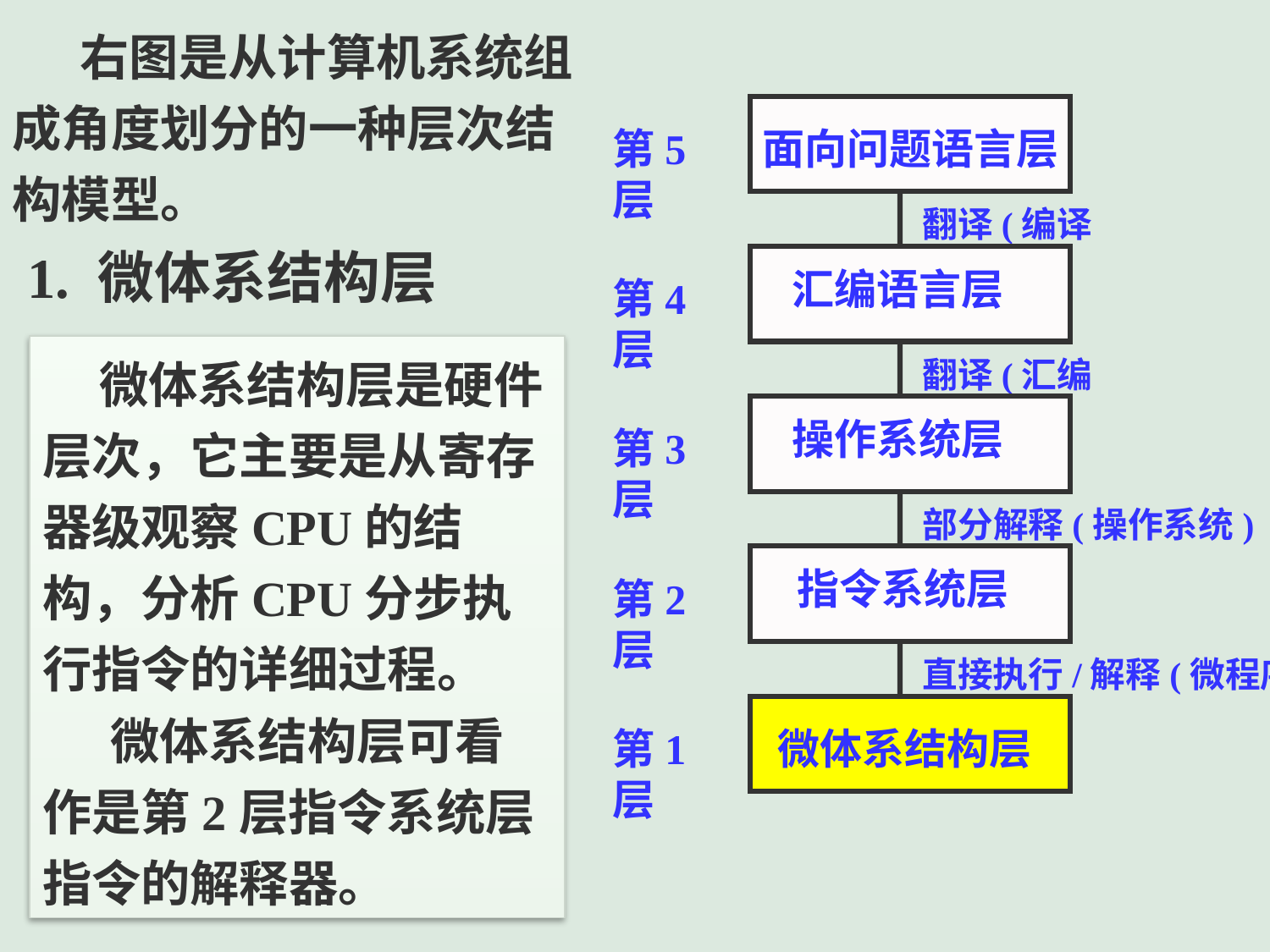

右图是从计算机系统组成角度划分的一种层次结构模型。

第5层
面向问题语言层

翻译(编译器)
1. 微体系结构层

汇编语言层
第4层
    微体系结构层是硬件层次，它主要是从寄存器级观察CPU的结构，分析CPU分步执行指令的详细过程。
     微体系结构层可看作是第2层指令系统层指令的解释器。

翻译(汇编器)

操作系统层
第3层

部分解释(操作系统)

指令系统层
第2层

直接执行/解释(微程序)

第1层
微体系结构层
33